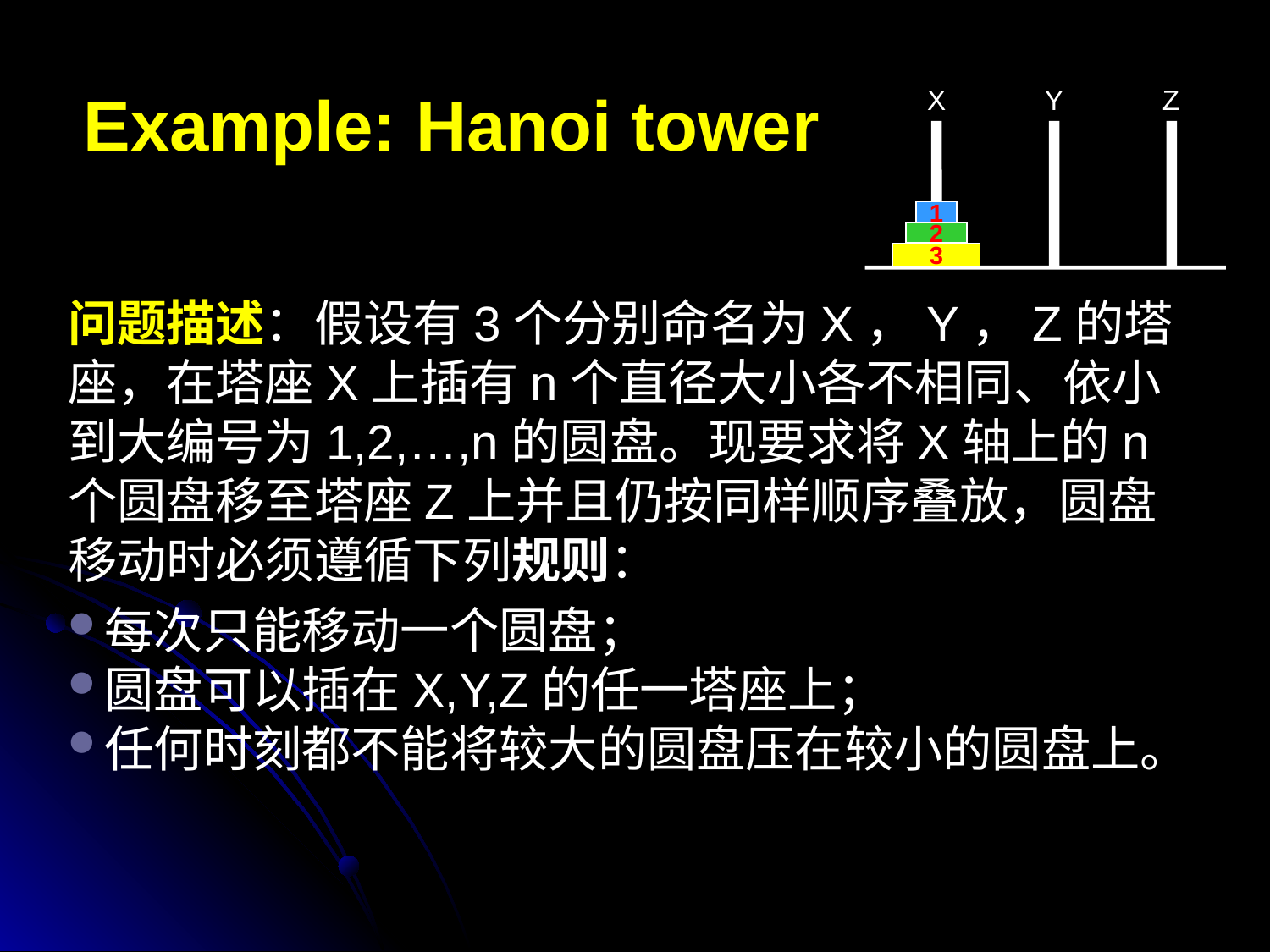

# Example: Hanoi tower
X
Y
Z

1
2
3

问题描述：假设有3个分别命名为X，Y，Z的塔座，在塔座X上插有n个直径大小各不相同、依小到大编号为1,2,…,n的圆盘。现要求将X轴上的n个圆盘移至塔座Z上并且仍按同样顺序叠放，圆盘移动时必须遵循下列规则：
每次只能移动一个圆盘；
圆盘可以插在X,Y,Z的任一塔座上；
任何时刻都不能将较大的圆盘压在较小的圆盘上。